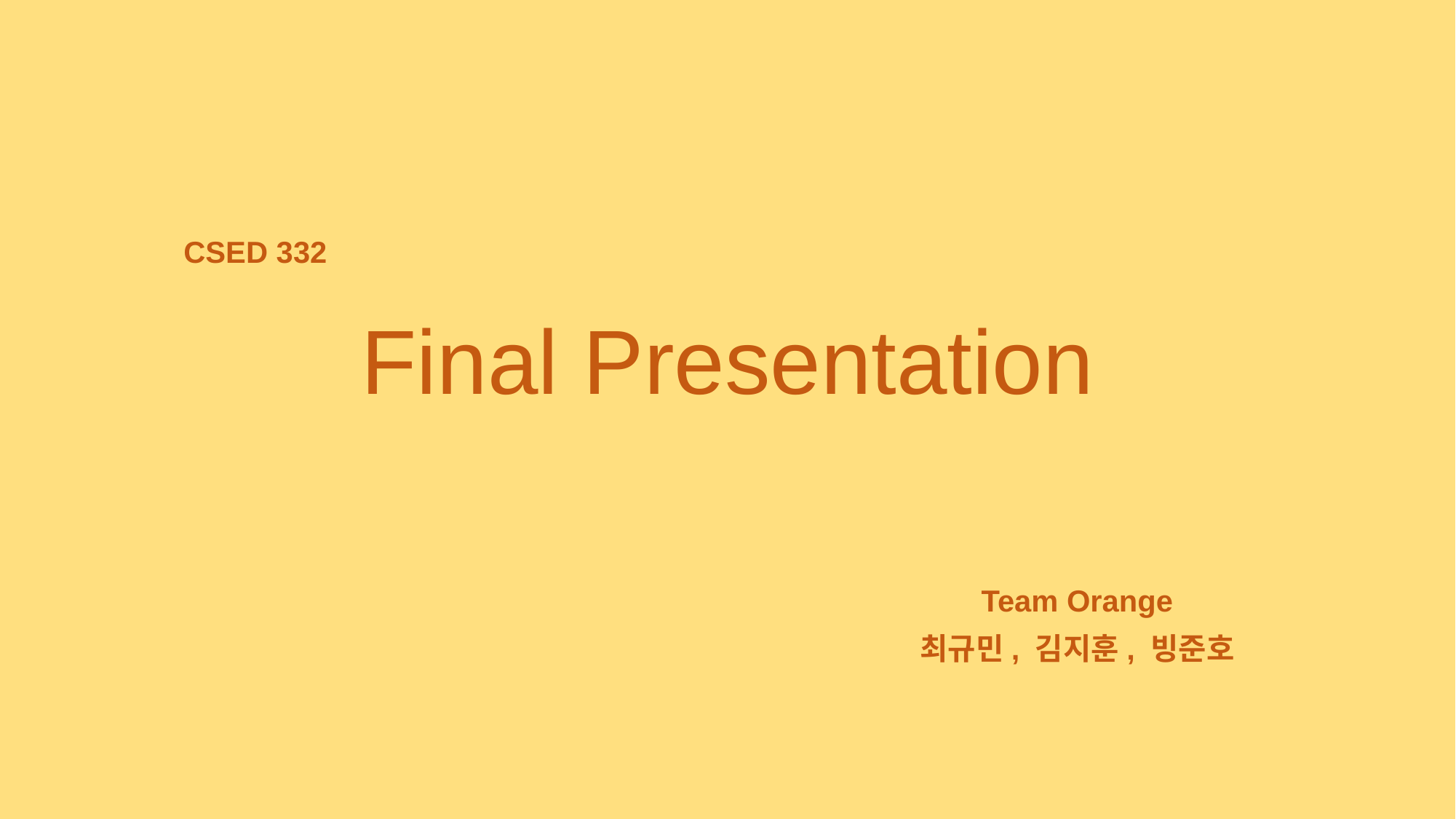

# Final Presentation
CSED 332
Team Orange
최규민, 김지훈, 빙준호